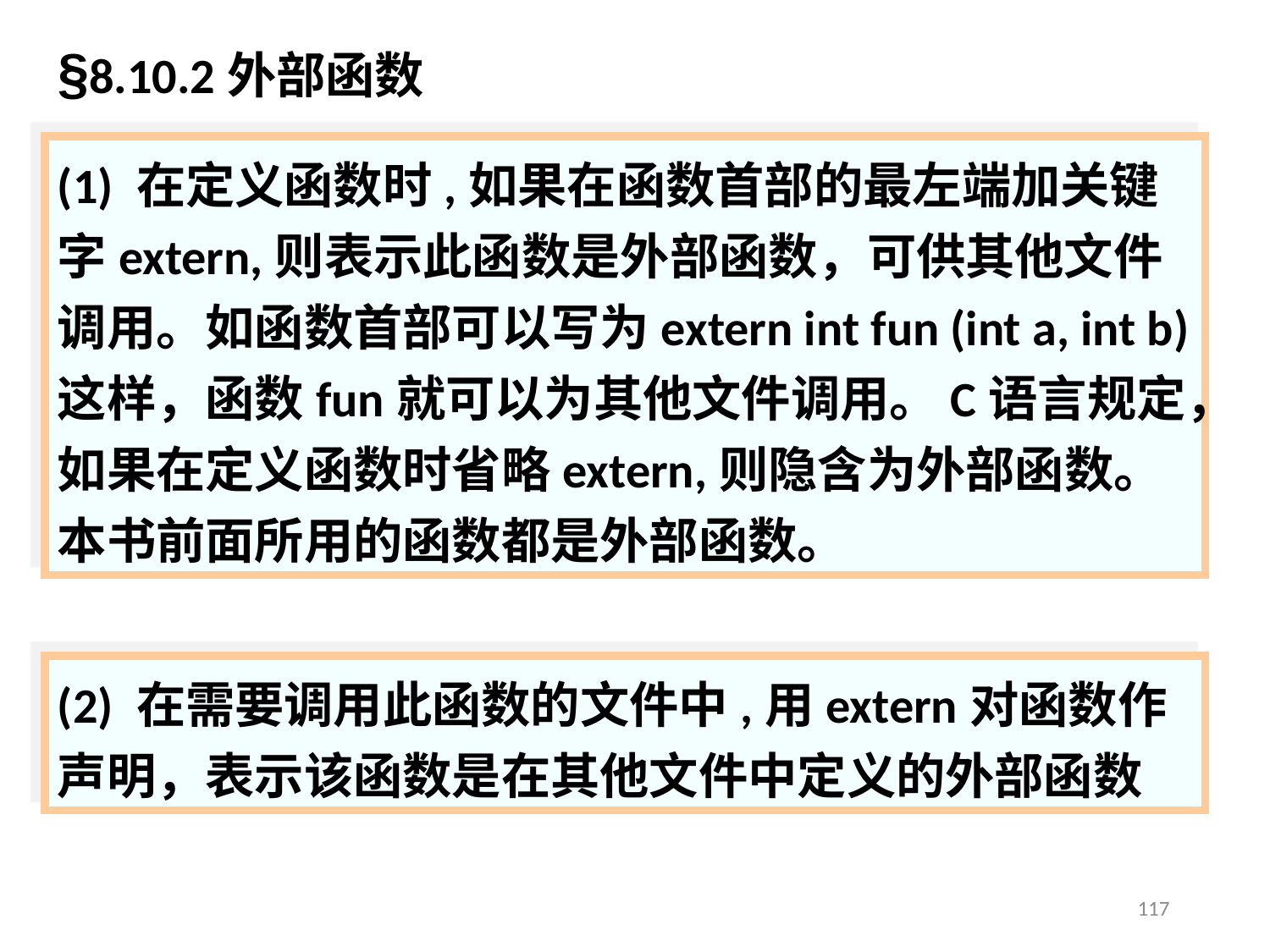

§8.10.2外部函数
(1) 在定义函数时,如果在函数首部的最左端加关键字extern,则表示此函数是外部函数，可供其他文件调用。如函数首部可以写为extern int fun (int a, int b)
这样，函数fun就可以为其他文件调用。C语言规定，如果在定义函数时省略extern,则隐含为外部函数。本书前面所用的函数都是外部函数。
(2) 在需要调用此函数的文件中,用extern对函数作声明，表示该函数是在其他文件中定义的外部函数
117